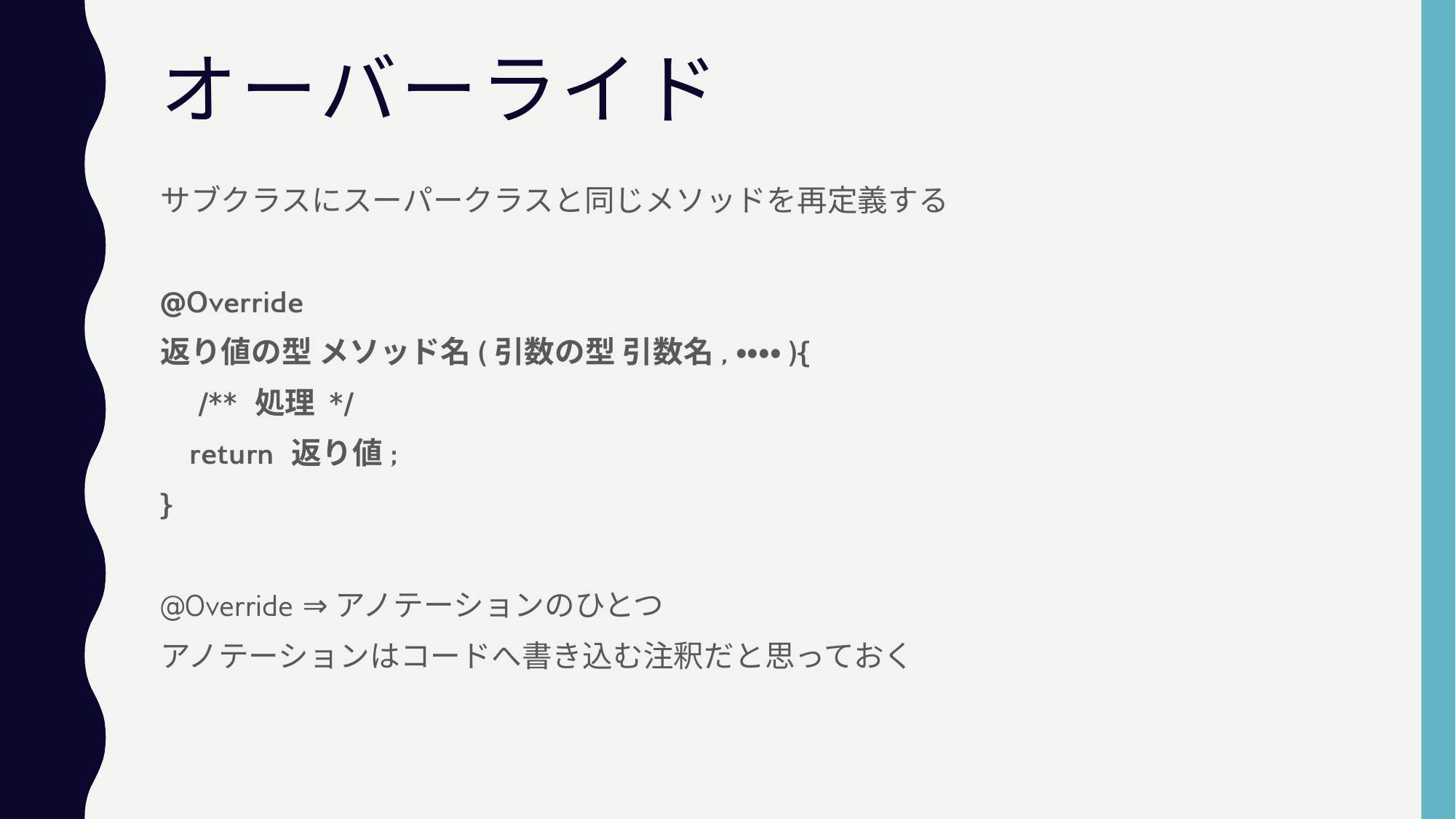

# オーバーライド
サブクラスにスーパークラスと同じメソッドを再定義する

@Override
返り値の型 メソッド名(引数の型 引数名,・・・・){
　/** 処理 */
   return 返り値;
}

@Override ⇒アノテーションのひとつ
アノテーションはコードへ書き込む注釈だと思っておく